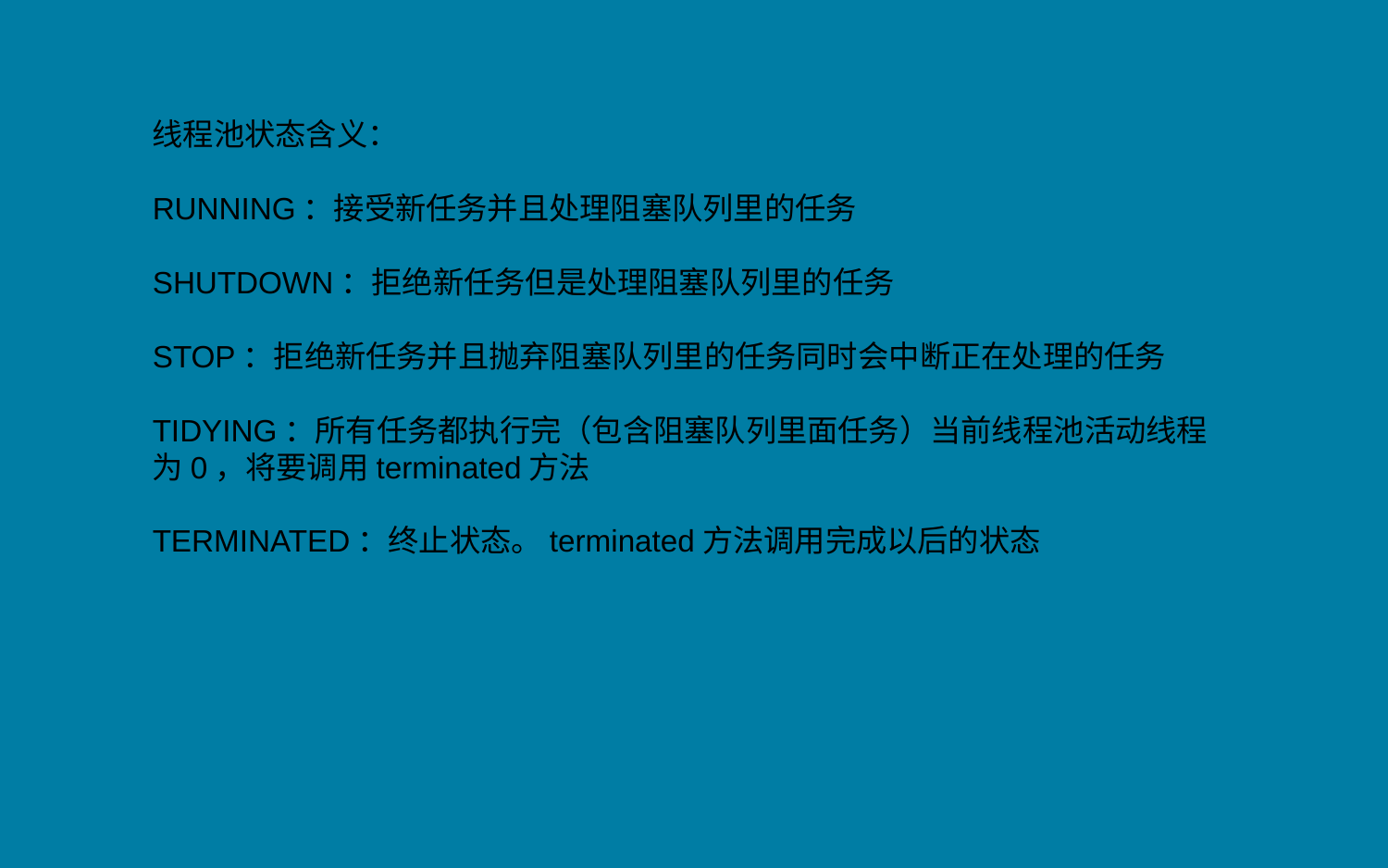

线程池状态含义：

RUNNING：接受新任务并且处理阻塞队列里的任务

SHUTDOWN：拒绝新任务但是处理阻塞队列里的任务

STOP：拒绝新任务并且抛弃阻塞队列里的任务同时会中断正在处理的任务

TIDYING：所有任务都执行完（包含阻塞队列里面任务）当前线程池活动线程为0，将要调用terminated方法

TERMINATED：终止状态。terminated方法调用完成以后的状态